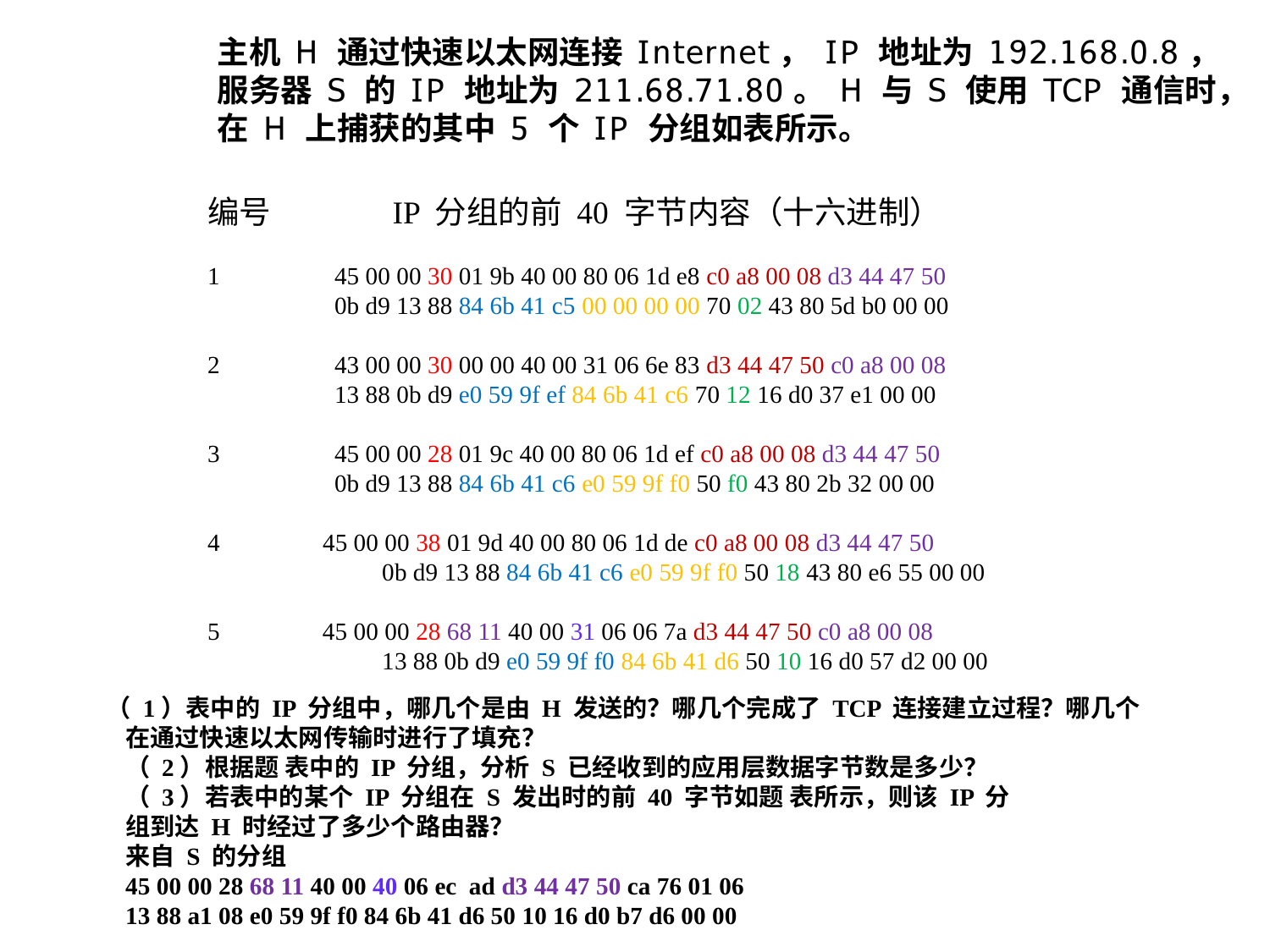

主机 H 通过快速以太网连接 Internet， IP 地址为 192.168.0.8，服务器 S 的 IP 地址为 211.68.71.80。 H 与 S 使用 TCP 通信时，在 H 上捕获的其中 5 个 IP 分组如表所示。
编号 	       IP 分组的前 40 字节内容（十六进制）
1	45 00 00 30 01 9b 40 00 80 06 1d e8 c0 a8 00 08 d3 44 47 50
	0b d9 13 88 84 6b 41 c5 00 00 00 00 70 02 43 80 5d b0 00 00
2	43 00 00 30 00 00 40 00 31 06 6e 83 d3 44 47 50 c0 a8 00 08
	13 88 0b d9 e0 59 9f ef 84 6b 41 c6 70 12 16 d0 37 e1 00 00
3	45 00 00 28 01 9c 40 00 80 06 1d ef c0 a8 00 08 d3 44 47 50
	0b d9 13 88 84 6b 41 c6 e0 59 9f f0 50 f0 43 80 2b 32 00 00
           45 00 00 38 01 9d 40 00 80 06 1d de c0 a8 00 08 d3 44 47 50
	0b d9 13 88 84 6b 41 c6 e0 59 9f f0 50 18 43 80 e6 55 00 00

5	           45 00 00 28 68 11 40 00 31 06 06 7a d3 44 47 50 c0 a8 00 08
	13 88 0b d9 e0 59 9f f0 84 6b 41 d6 50 10 16 d0 57 d2 00 00
    （ 1）表中的 IP 分组中，哪几个是由 H 发送的？哪几个完成了 TCP 连接建立过程？哪几个在通过快速以太网传输时进行了填充？
（ 2）根据题 表中的 IP 分组，分析 S 已经收到的应用层数据字节数是多少？
（ 3）若表中的某个 IP 分组在 S 发出时的前 40 字节如题 表所示，则该 IP 分
组到达 H 时经过了多少个路由器？
来自 S 的分组
45 00 00 28 68 11 40 00 40 06 ec  ad d3 44 47 50 ca 76 01 06
13 88 a1 08 e0 59 9f f0 84 6b 41 d6 50 10 16 d0 b7 d6 00 00